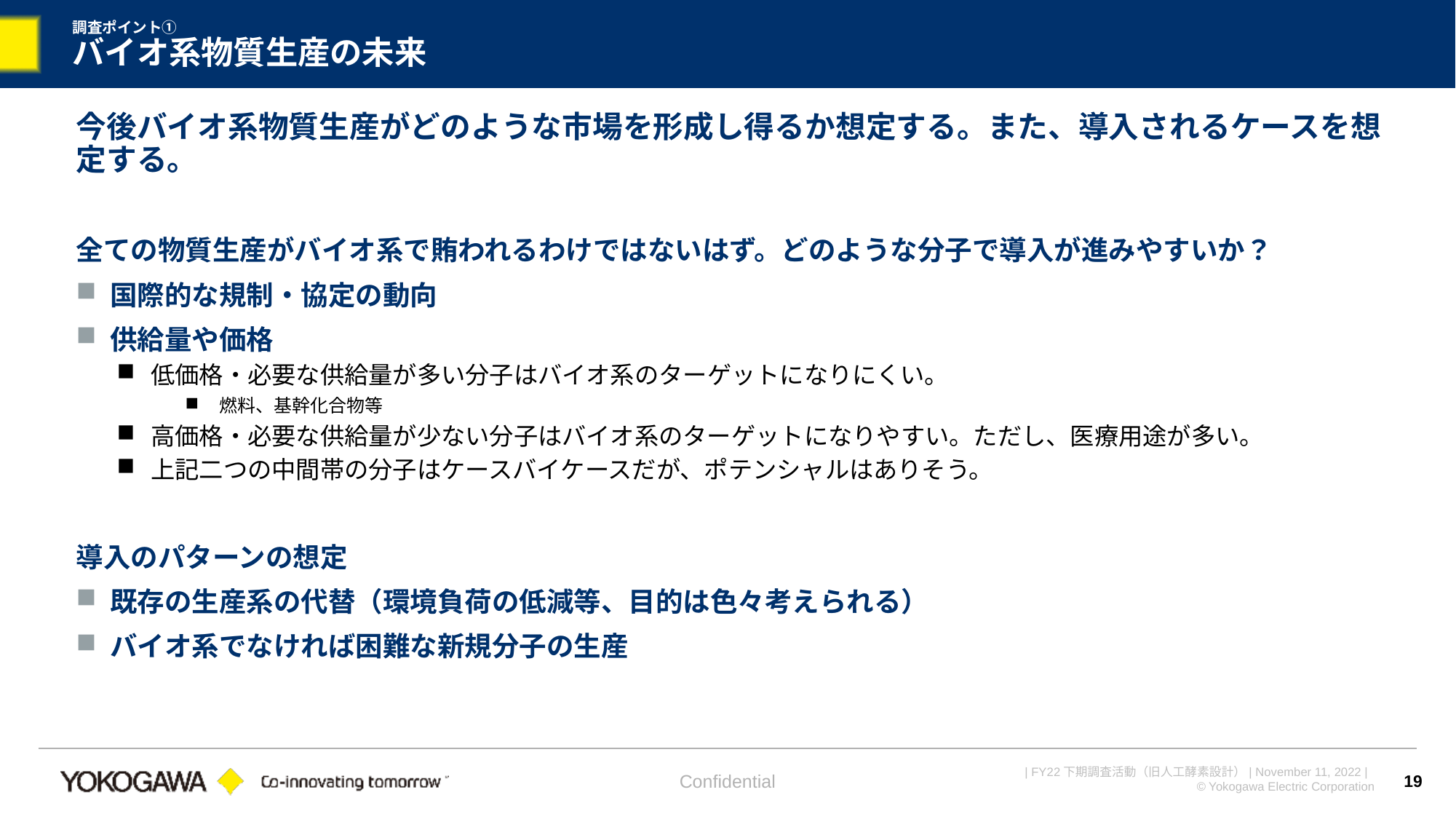

# 調査ポイント① バイオ系物質生産の未来
今後バイオ系物質生産がどのような市場を形成し得るか想定する。また、導入されるケースを想定する。

全ての物質生産がバイオ系で賄われるわけではないはず。どのような分子で導入が進みやすいか？
国際的な規制・協定の動向
供給量や価格
低価格・必要な供給量が多い分子はバイオ系のターゲットになりにくい。
燃料、基幹化合物等
高価格・必要な供給量が少ない分子はバイオ系のターゲットになりやすい。ただし、医療用途が多い。
上記二つの中間帯の分子はケースバイケースだが、ポテンシャルはありそう。

導入のパターンの想定
既存の生産系の代替（環境負荷の低減等、目的は色々考えられる）
バイオ系でなければ困難な新規分子の生産

Confidential
19